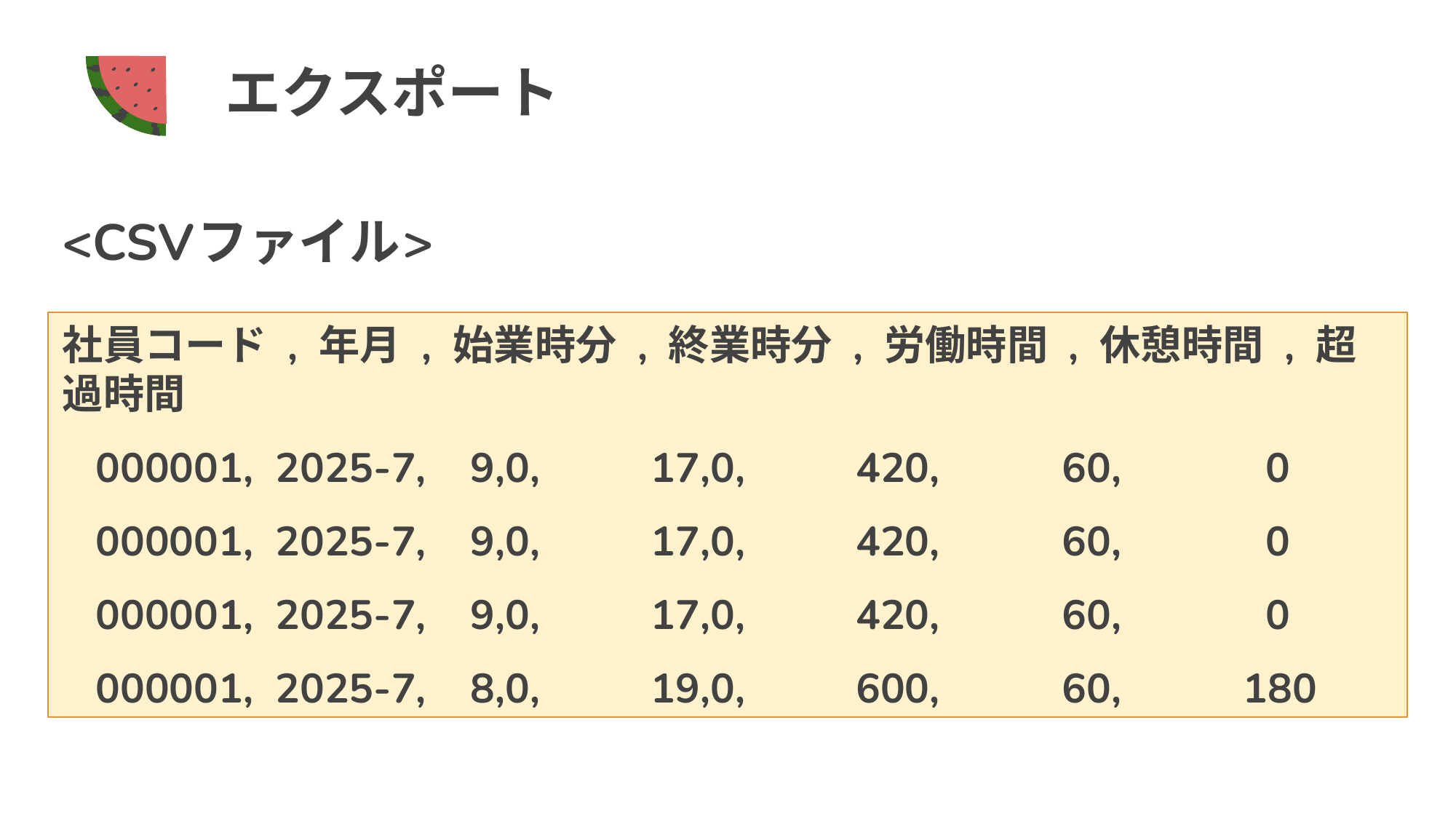

# エクスポート
<CSVファイル>
社員コード , 年月 , 始業時分 , 終業時分 , 労働時間 , 休憩時間 , 超過時間
   000001,  2025-7,    9,0,          17,0,          420,           60,             0
   000001,  2025-7,    9,0,          17,0,          420,           60,             0
   000001,  2025-7,    9,0,          17,0,          420,           60,             0
   000001,  2025-7,    8,0,          19,0,          600,           60,           180